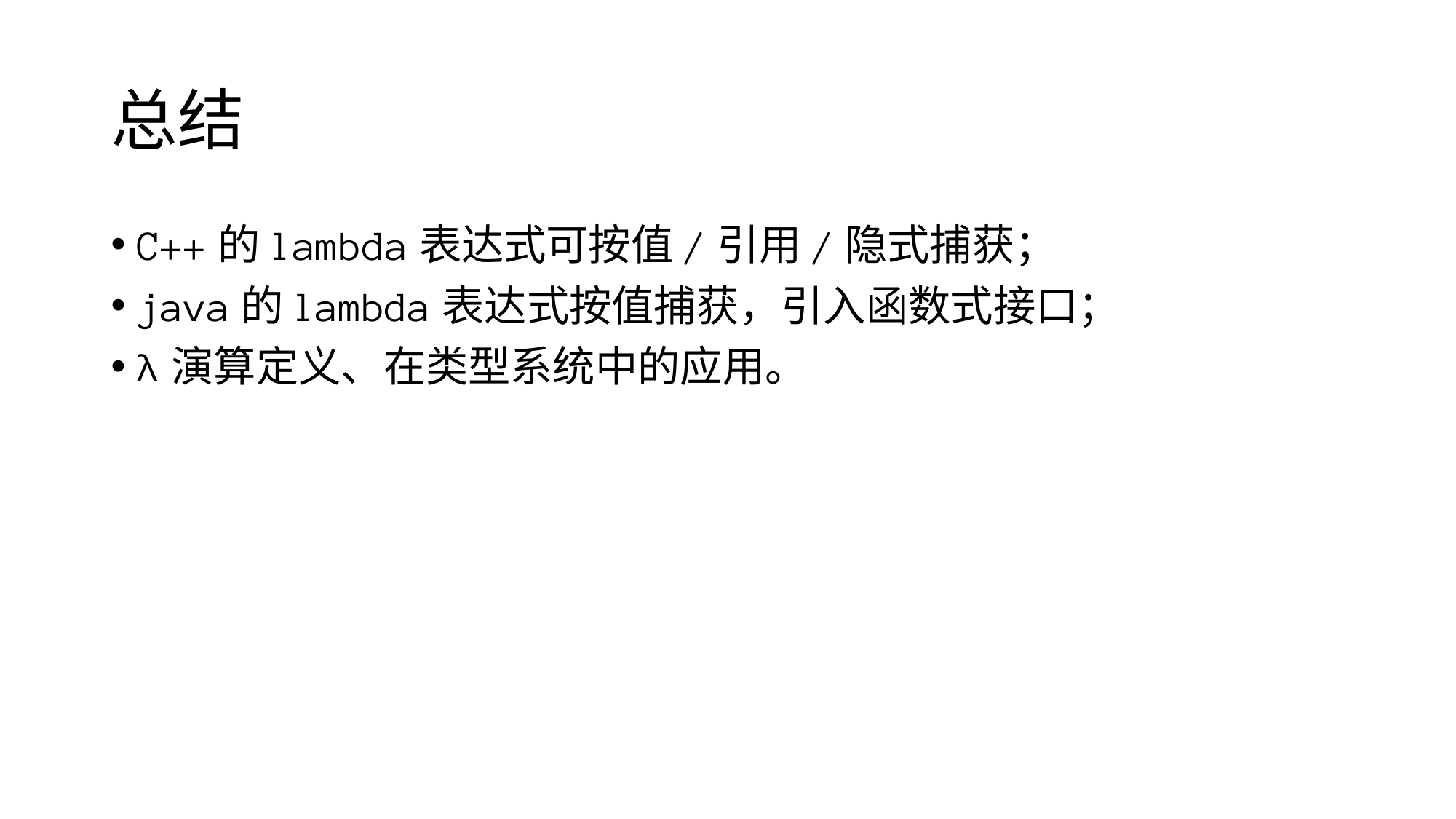

# 总结
C++的lambda表达式可按值/引用/隐式捕获；
java的lambda表达式按值捕获，引入函数式接口；
λ演算定义、在类型系统中的应用。